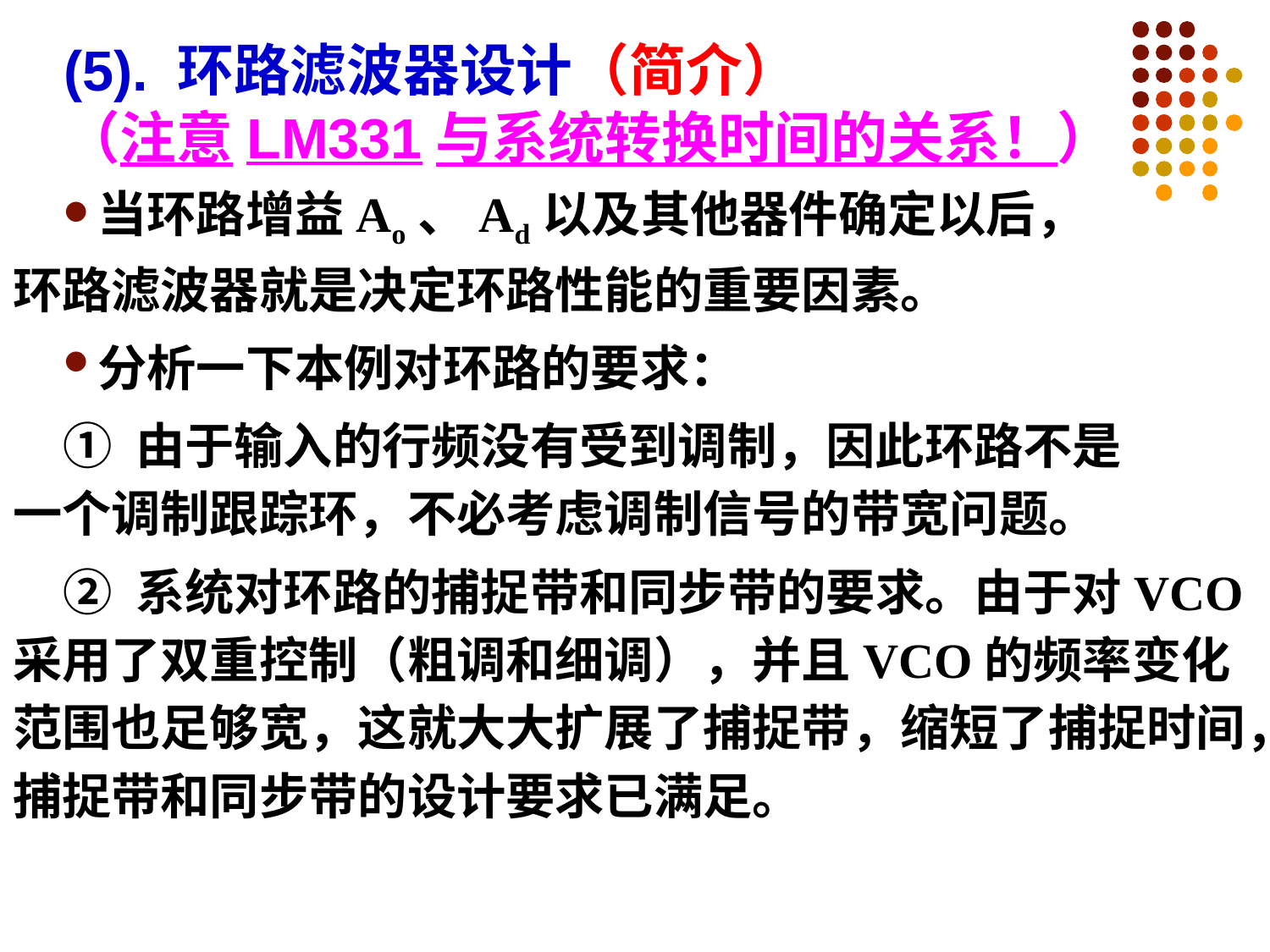

# (5). 环路滤波器设计（简介） （注意LM331与系统转换时间的关系！）
当环路增益Ao、Ad以及其他器件确定以后，
环路滤波器就是决定环路性能的重要因素。
分析一下本例对环路的要求：
① 由于输入的行频没有受到调制，因此环路不是
一个调制跟踪环，不必考虑调制信号的带宽问题。
② 系统对环路的捕捉带和同步带的要求。由于对VCO采用了双重控制（粗调和细调），并且VCO的频率变化范围也足够宽，这就大大扩展了捕捉带，缩短了捕捉时间，捕捉带和同步带的设计要求已满足。